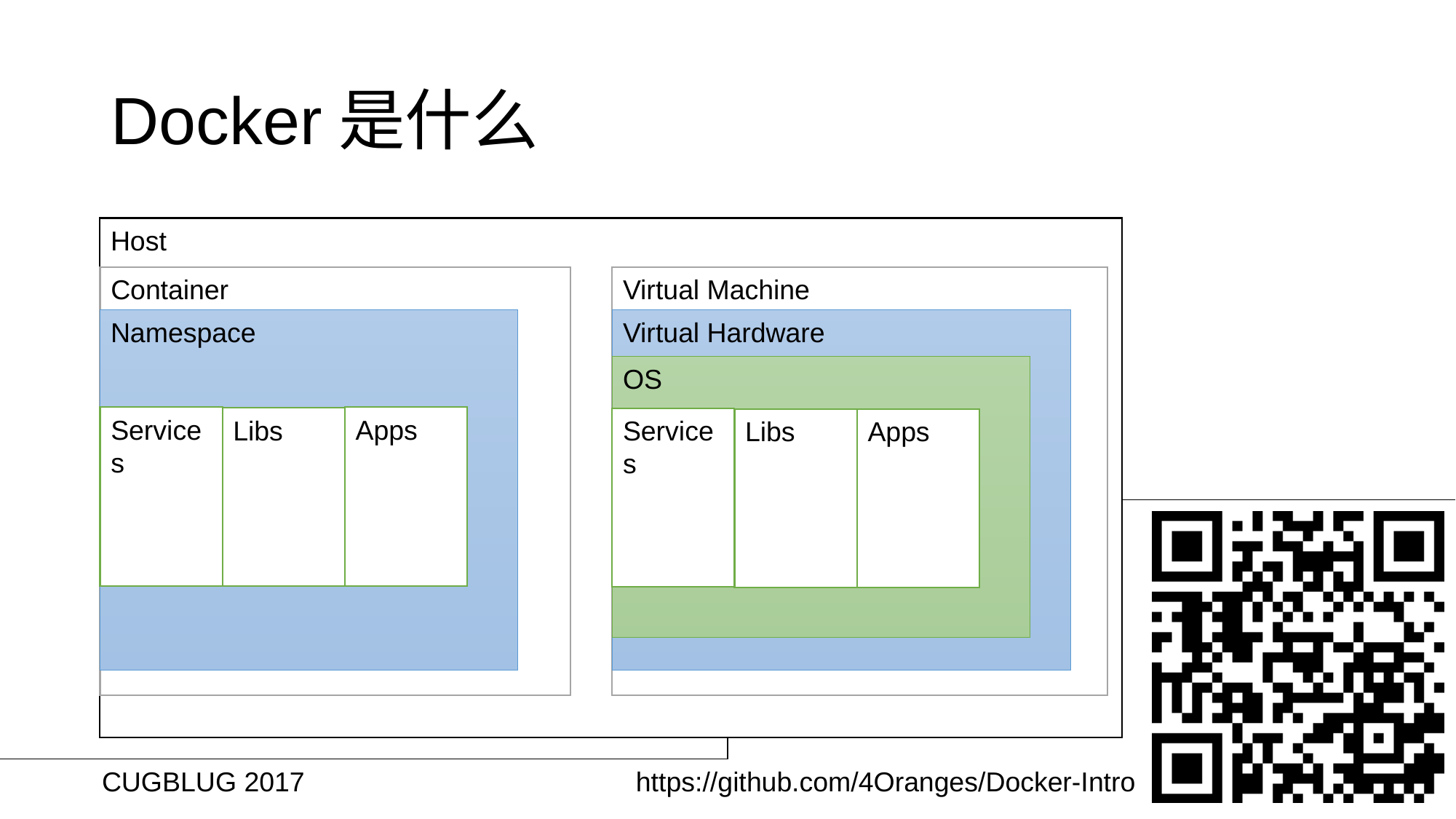

# Docker是什么
Host
Virtual Machine
Container
Virtual Hardware
Namespace
OS
Services
Apps
Libs
Services
Apps
Libs